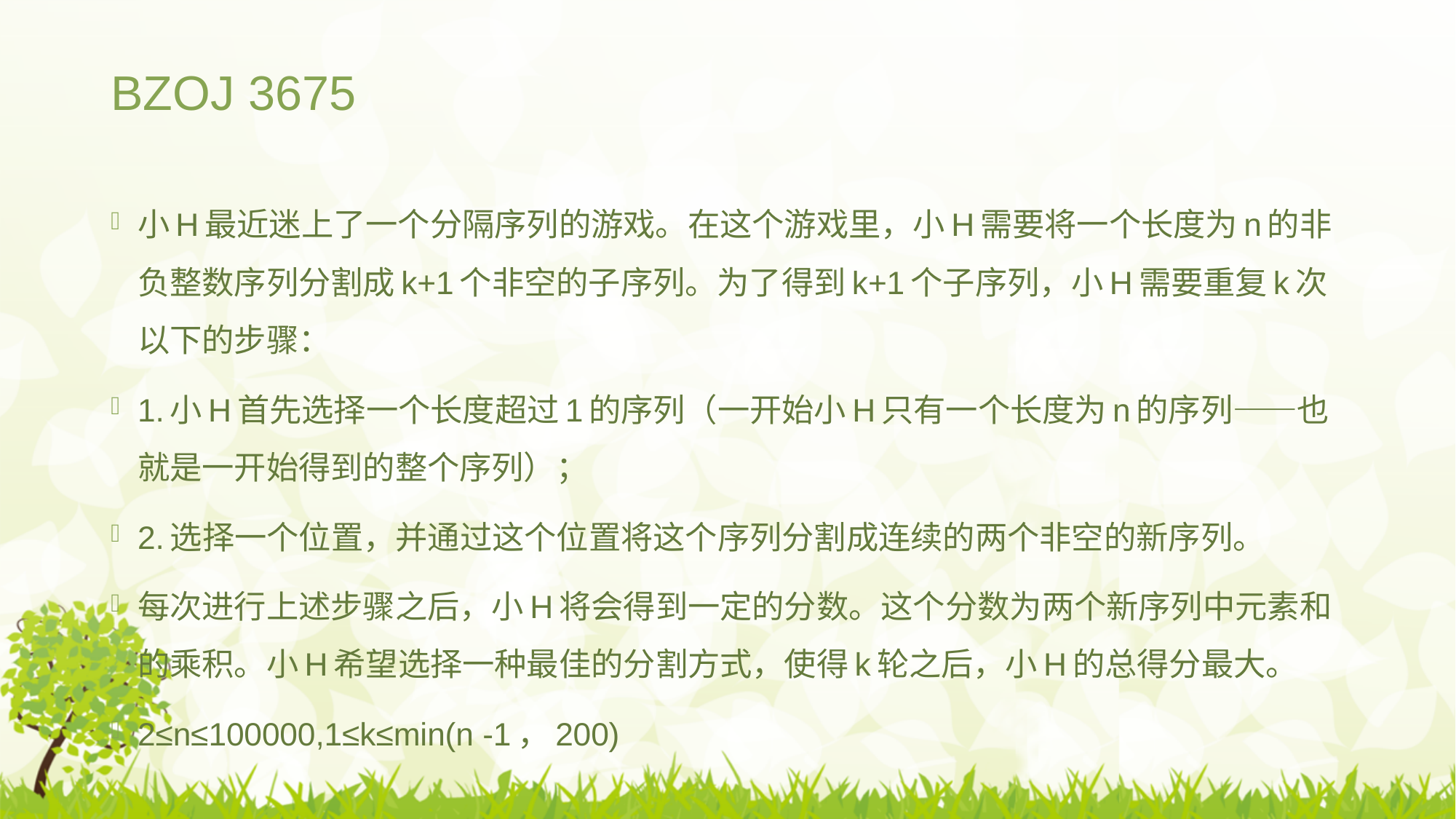

# BZOJ 3675
小H最近迷上了一个分隔序列的游戏。在这个游戏里，小H需要将一个长度为n的非负整数序列分割成k+1个非空的子序列。为了得到k+1个子序列，小H需要重复k次以下的步骤：
1.小H首先选择一个长度超过1的序列（一开始小H只有一个长度为n的序列——也就是一开始得到的整个序列）；
2.选择一个位置，并通过这个位置将这个序列分割成连续的两个非空的新序列。
每次进行上述步骤之后，小H将会得到一定的分数。这个分数为两个新序列中元素和的乘积。小H希望选择一种最佳的分割方式，使得k轮之后，小H的总得分最大。
2≤n≤100000,1≤k≤min(n -1，200)